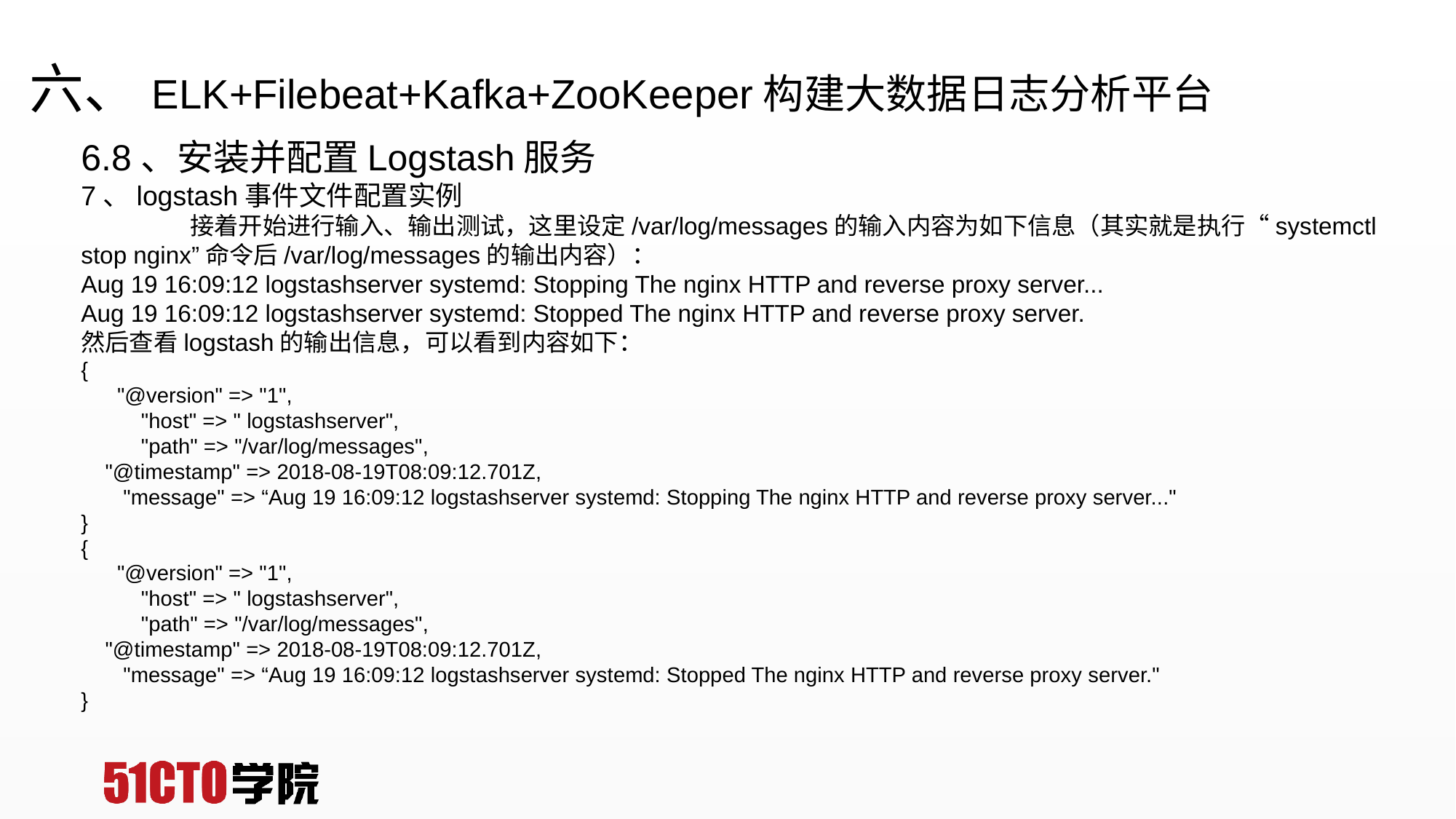

# 六、ELK+Filebeat+Kafka+ZooKeeper构建大数据日志分析平台
6.8、安装并配置Logstash服务
7、logstash事件文件配置实例
	接着开始进行输入、输出测试，这里设定/var/log/messages的输入内容为如下信息（其实就是执行“systemctl stop nginx”命令后/var/log/messages的输出内容）：
Aug 19 16:09:12 logstashserver systemd: Stopping The nginx HTTP and reverse proxy server...
Aug 19 16:09:12 logstashserver systemd: Stopped The nginx HTTP and reverse proxy server.
然后查看logstash的输出信息，可以看到内容如下：
{
      "@version" => "1",
          "host" => " logstashserver",
          "path" => "/var/log/messages",
    "@timestamp" => 2018-08-19T08:09:12.701Z,
       "message" => “Aug 19 16:09:12 logstashserver systemd: Stopping The nginx HTTP and reverse proxy server..."
}
{
      "@version" => "1",
          "host" => " logstashserver",
          "path" => "/var/log/messages",
    "@timestamp" => 2018-08-19T08:09:12.701Z,
       "message" => “Aug 19 16:09:12 logstashserver systemd: Stopped The nginx HTTP and reverse proxy server."
}